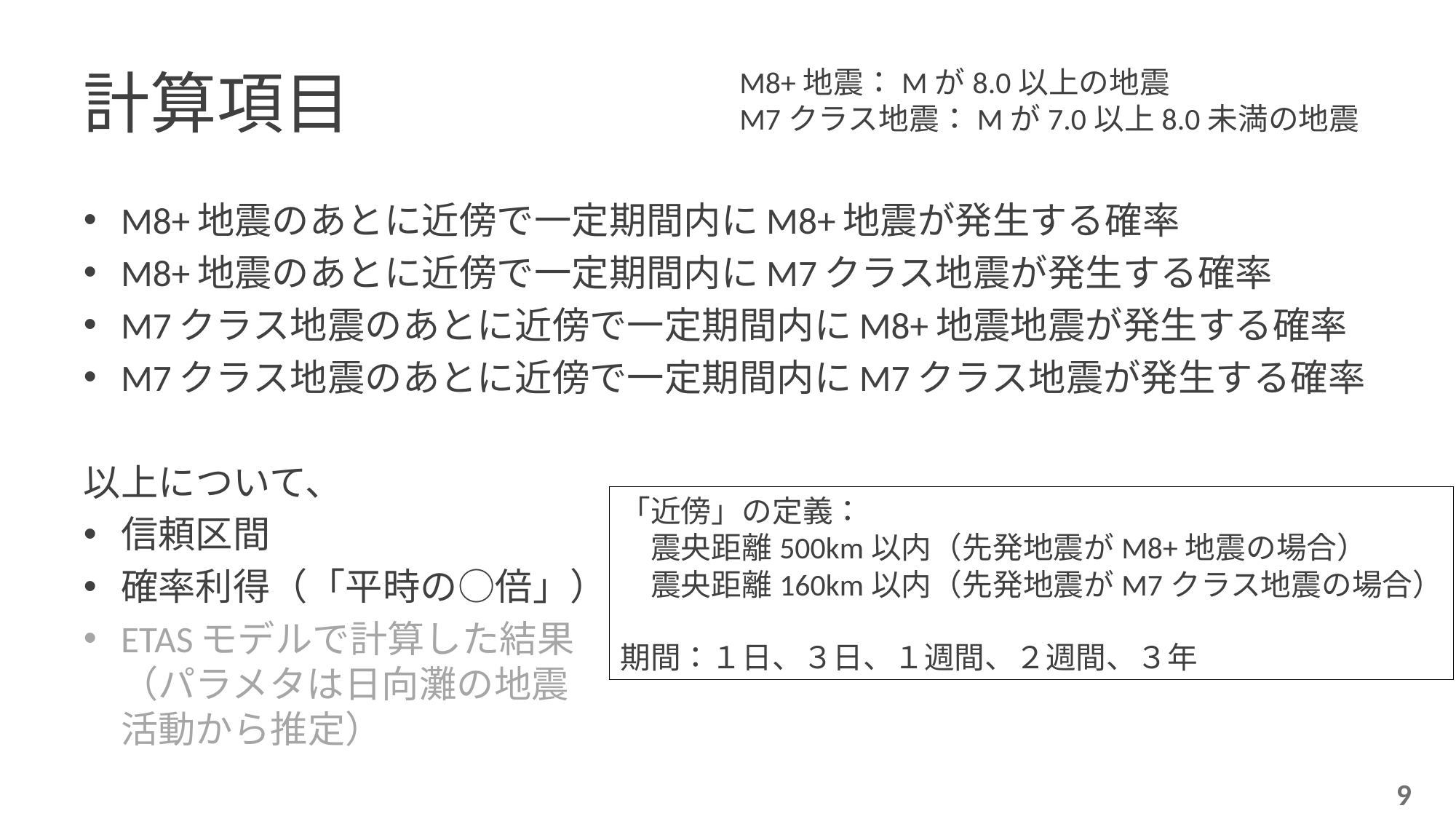

# 計算項目
M8+地震：Mが8.0以上の地震
M7クラス地震：Mが7.0以上8.0未満の地震
M8+地震のあとに近傍で一定期間内にM8+地震が発生する確率
M8+地震のあとに近傍で一定期間内にM7クラス地震が発生する確率
M7クラス地震のあとに近傍で一定期間内にM8+地震地震が発生する確率
M7クラス地震のあとに近傍で一定期間内にM7クラス地震が発生する確率

以上について、
信頼区間
確率利得（「平時の○倍」）
ETASモデルで計算した結果
（パラメタは日向灘の地震
活動から推定）

「近傍」の定義：
　震央距離500km以内（先発地震がM8+地震の場合）
　震央距離160km以内（先発地震がM7クラス地震の場合）

期間：１日、３日、１週間、２週間、３年
9